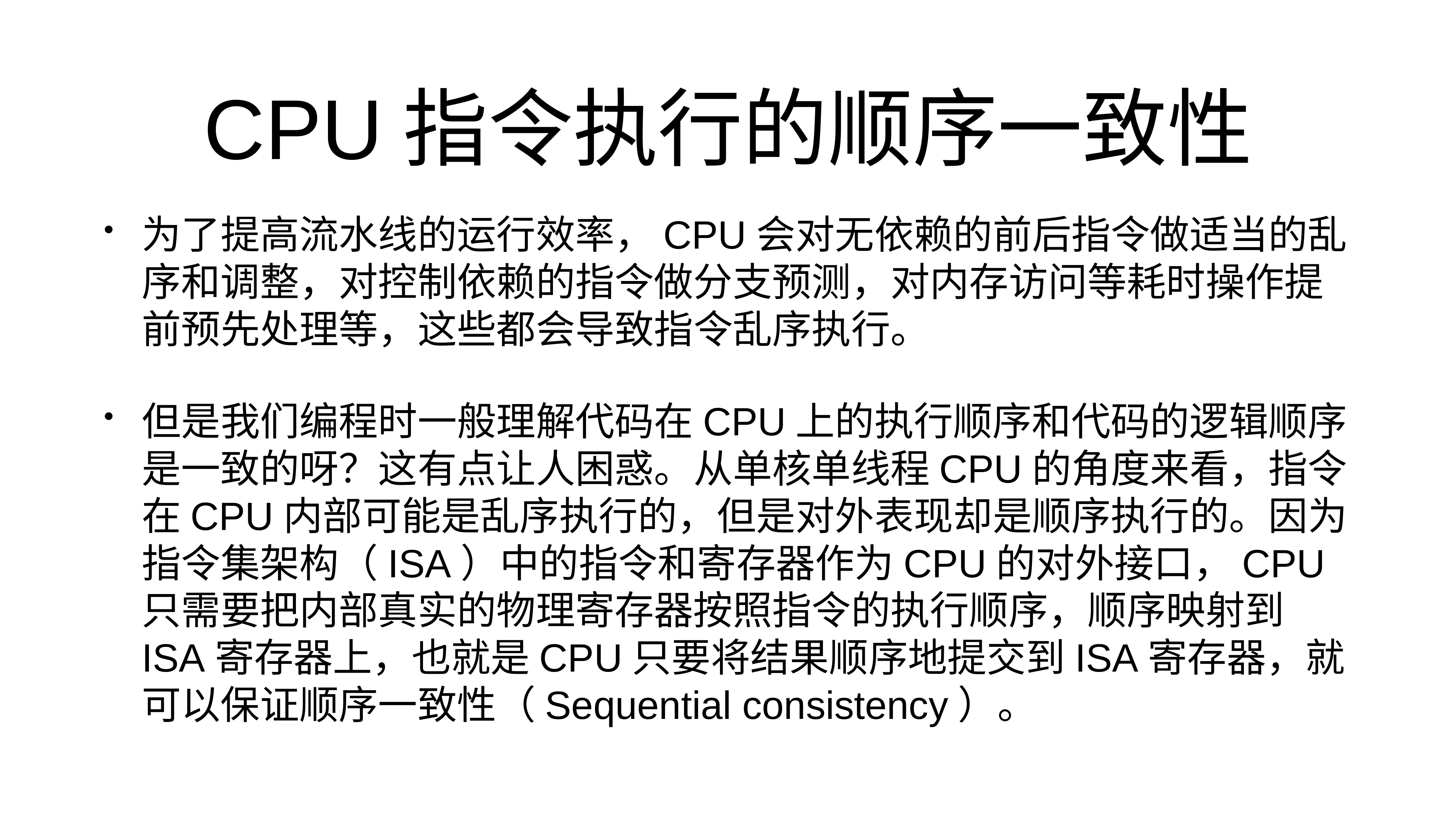

# CPU指令执行的顺序一致性
为了提高流水线的运行效率，CPU会对无依赖的前后指令做适当的乱序和调整，对控制依赖的指令做分支预测，对内存访问等耗时操作提前预先处理等，这些都会导致指令乱序执行。
但是我们编程时一般理解代码在CPU上的执行顺序和代码的逻辑顺序是一致的呀？这有点让人困惑。从单核单线程CPU的角度来看，指令在CPU内部可能是乱序执行的，但是对外表现却是顺序执行的。因为指令集架构（ISA）中的指令和寄存器作为CPU的对外接口，CPU只需要把内部真实的物理寄存器按照指令的执行顺序，顺序映射到ISA寄存器上，也就是CPU只要将结果顺序地提交到ISA寄存器，就可以保证顺序一致性（Sequential consistency）。